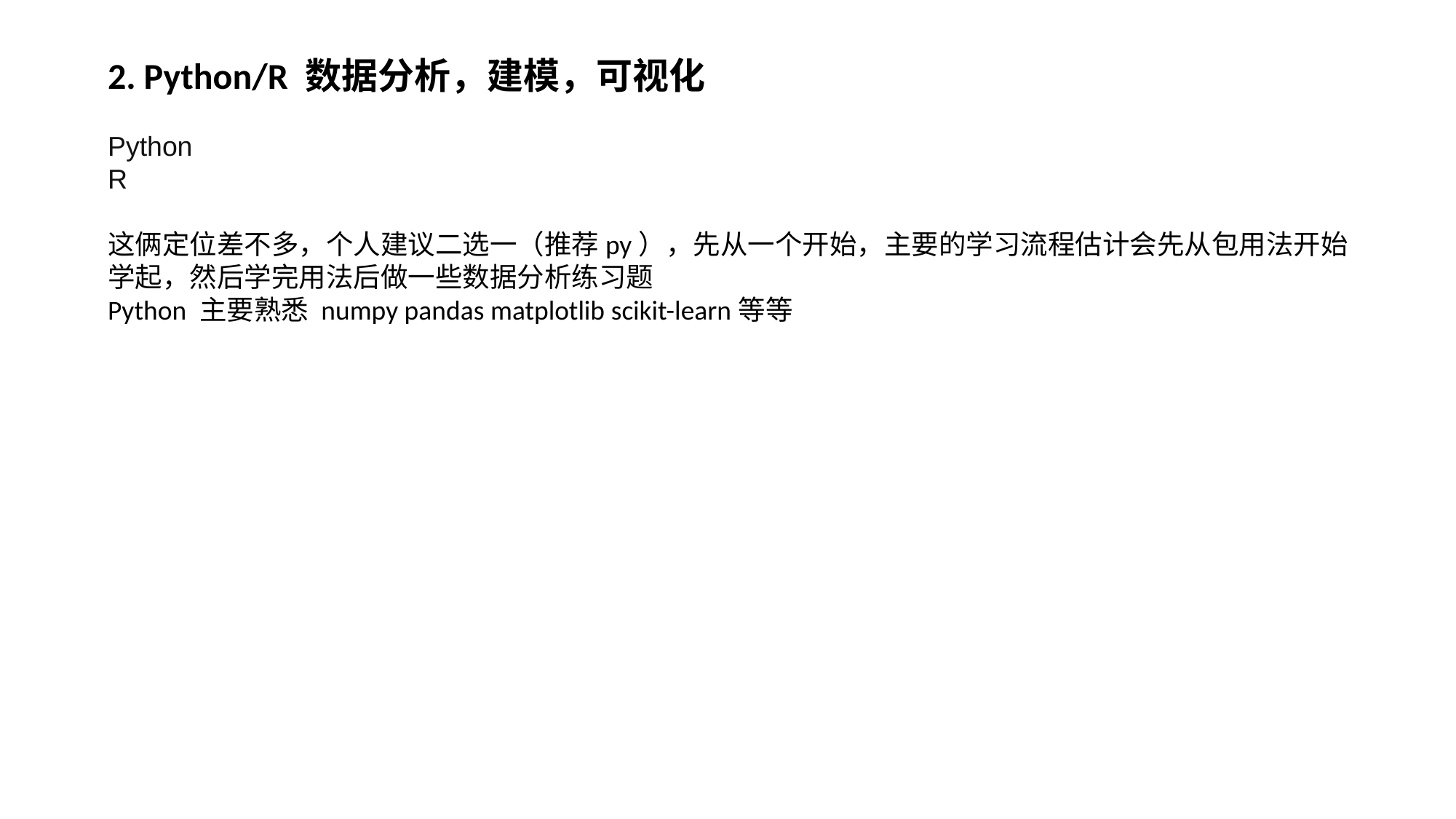

2. Python/R 数据分析，建模，可视化

Python
R

这俩定位差不多，个人建议二选一（推荐py），先从一个开始，主要的学习流程估计会先从包用法开始学起，然后学完用法后做一些数据分析练习题
Python 主要熟悉 numpy pandas matplotlib scikit-learn等等